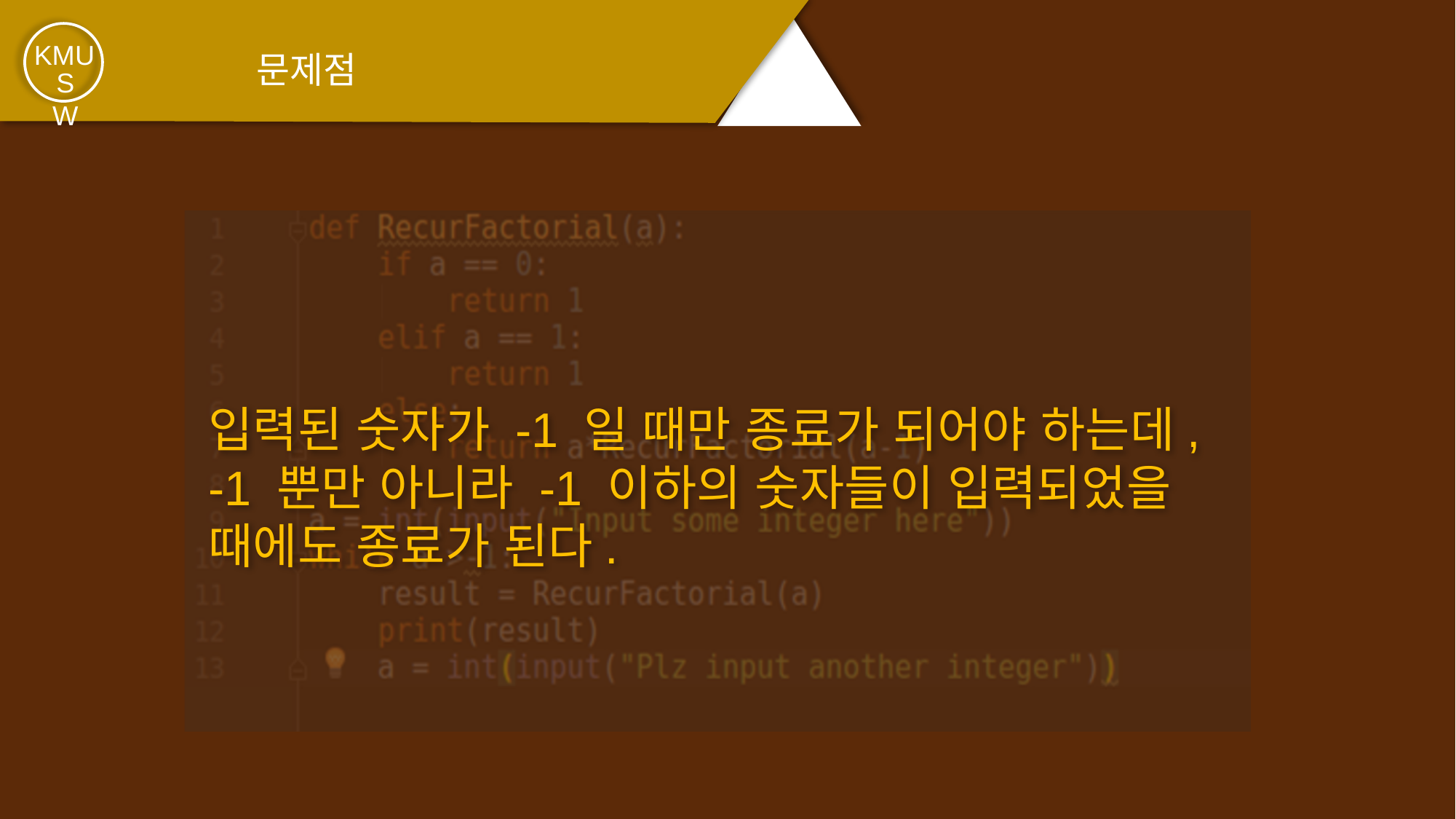

KMU
SW
문제점

입력된 숫자가 -1 일 때만 종료가 되어야 하는데,
-1 뿐만 아니라 -1 이하의 숫자들이 입력되었을 때에도 종료가 된다.